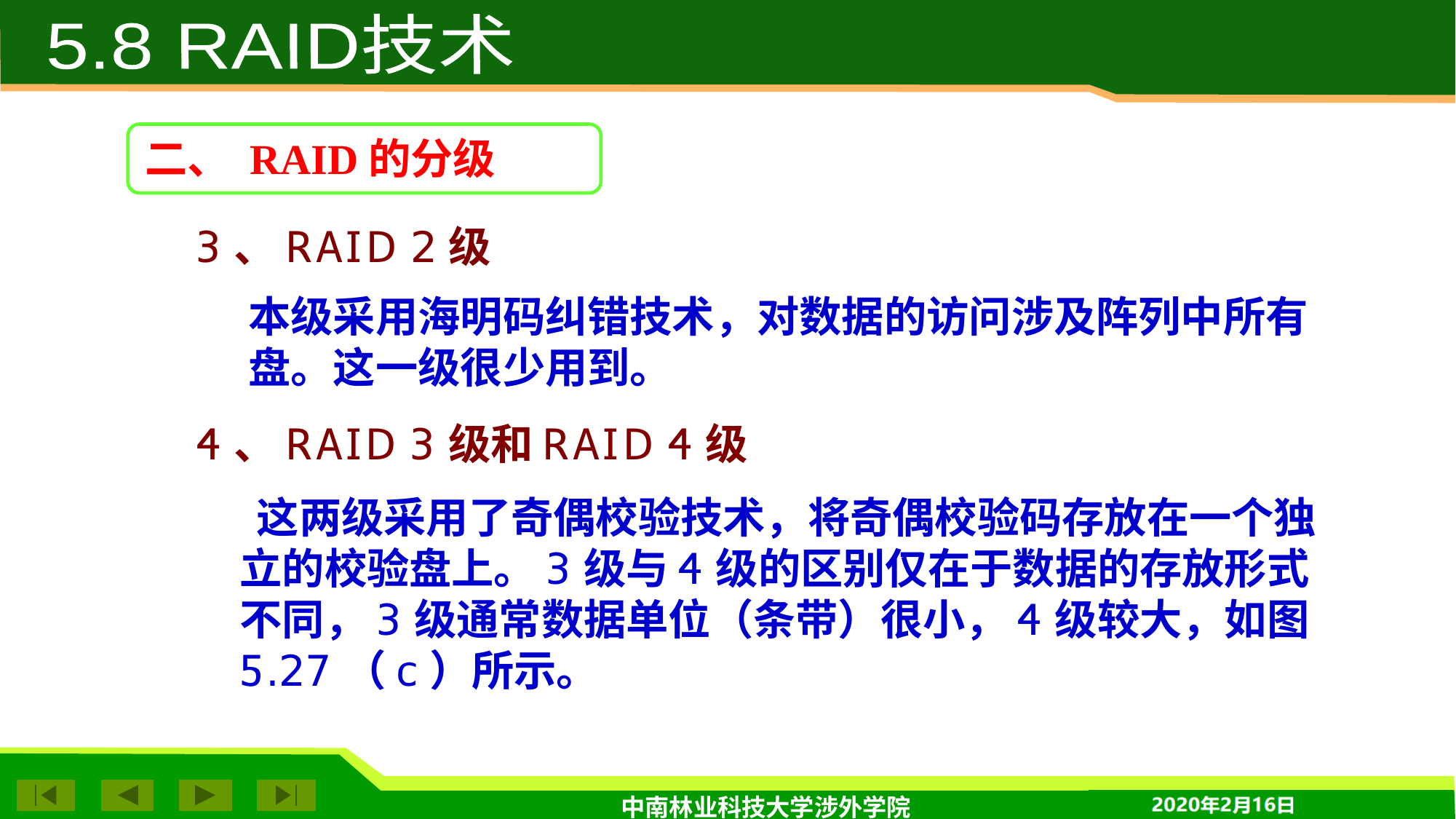

5.8 RAID技术

二、 RAID的分级
3、RAID 2级
本级采用海明码纠错技术，对数据的访问涉及阵列中所有盘。这一级很少用到。

4、RAID 3级和RAID 4级
 这两级采用了奇偶校验技术，将奇偶校验码存放在一个独立的校验盘上。3级与4级的区别仅在于数据的存放形式不同，3级通常数据单位（条带）很小，4级较大，如图5.27（c）所示。